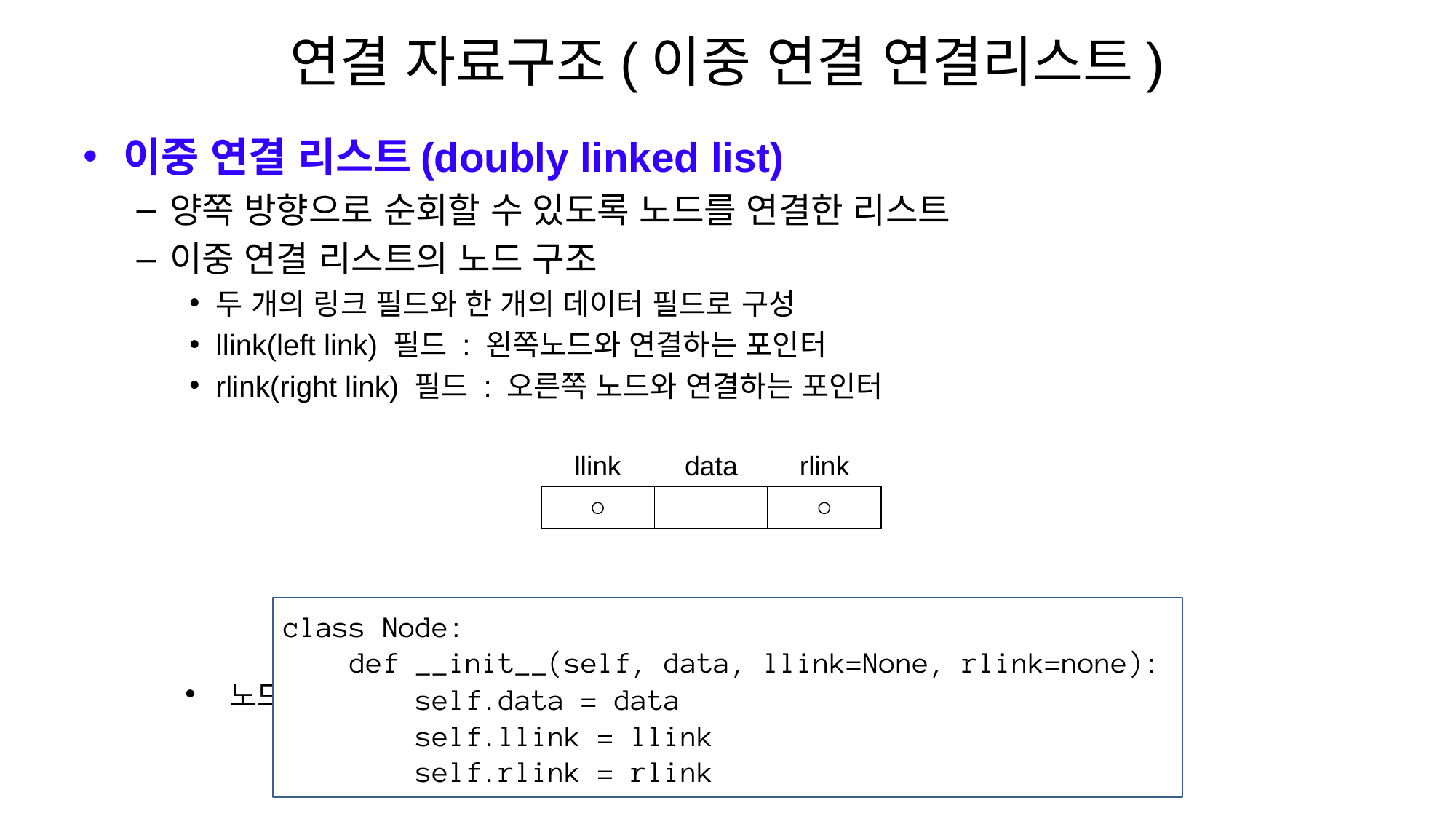

# 연결 자료구조(이중 연결 연결리스트)
이중 연결 리스트(doubly linked list)
양쪽 방향으로 순회할 수 있도록 노드를 연결한 리스트
이중 연결 리스트의 노드 구조
두 개의 링크 필드와 한 개의 데이터 필드로 구성
llink(left link) 필드 : 왼쪽노드와 연결하는 포인터
rlink(right link) 필드 : 오른쪽 노드와 연결하는 포인터

노드 구조에 대한 class 정의

| llink | data | rlink |
| --- | --- | --- |
| ○ |  | ○ |
class Node:
    def __init__(self, data, llink=None, rlink=none):
        self.data = data
        self.llink = llink
        self.rlink = rlink